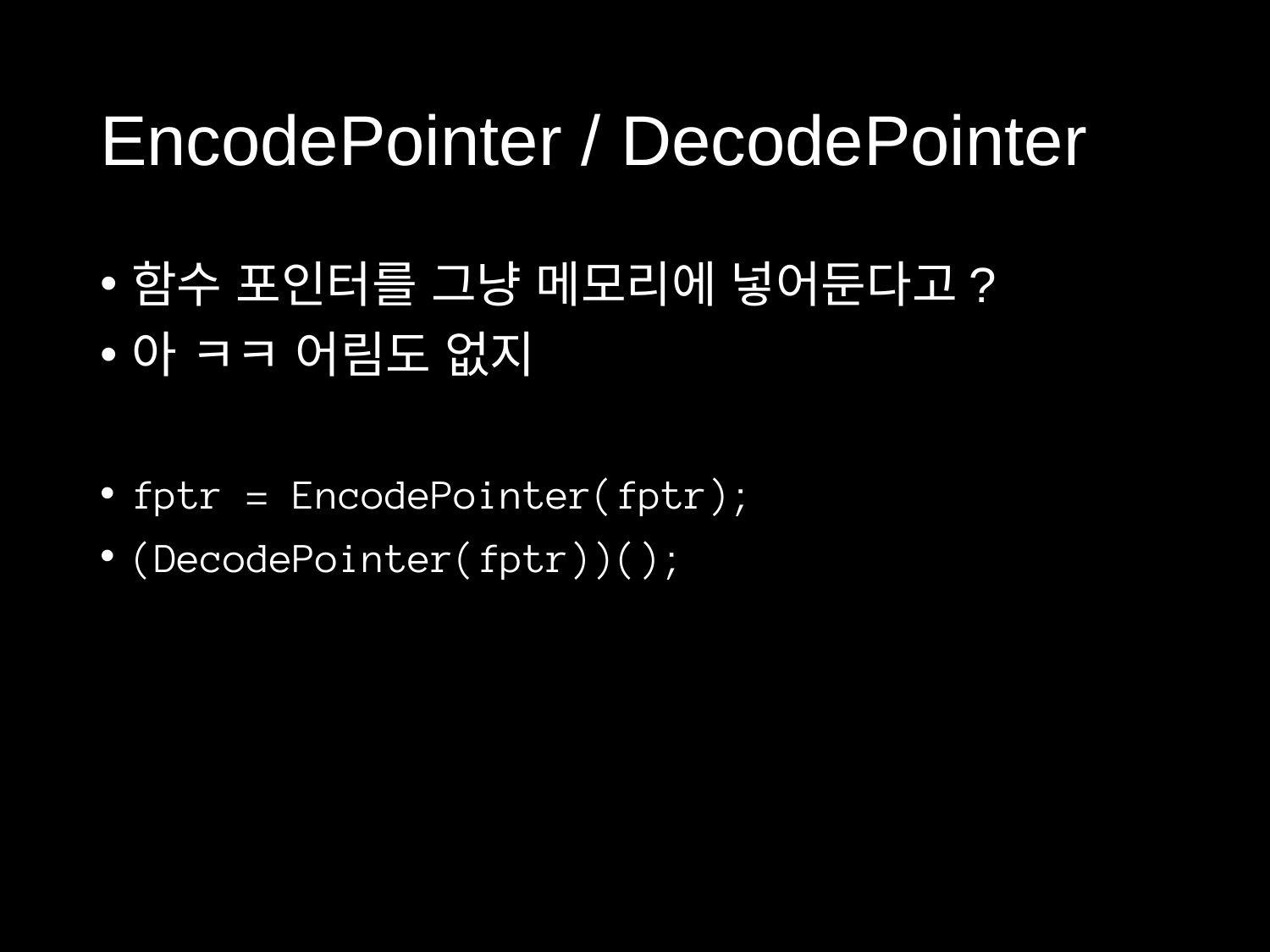

# EncodePointer / DecodePointer
함수 포인터를 그냥 메모리에 넣어둔다고?
아 ㅋㅋ 어림도 없지

fptr = EncodePointer(fptr);
(DecodePointer(fptr))();